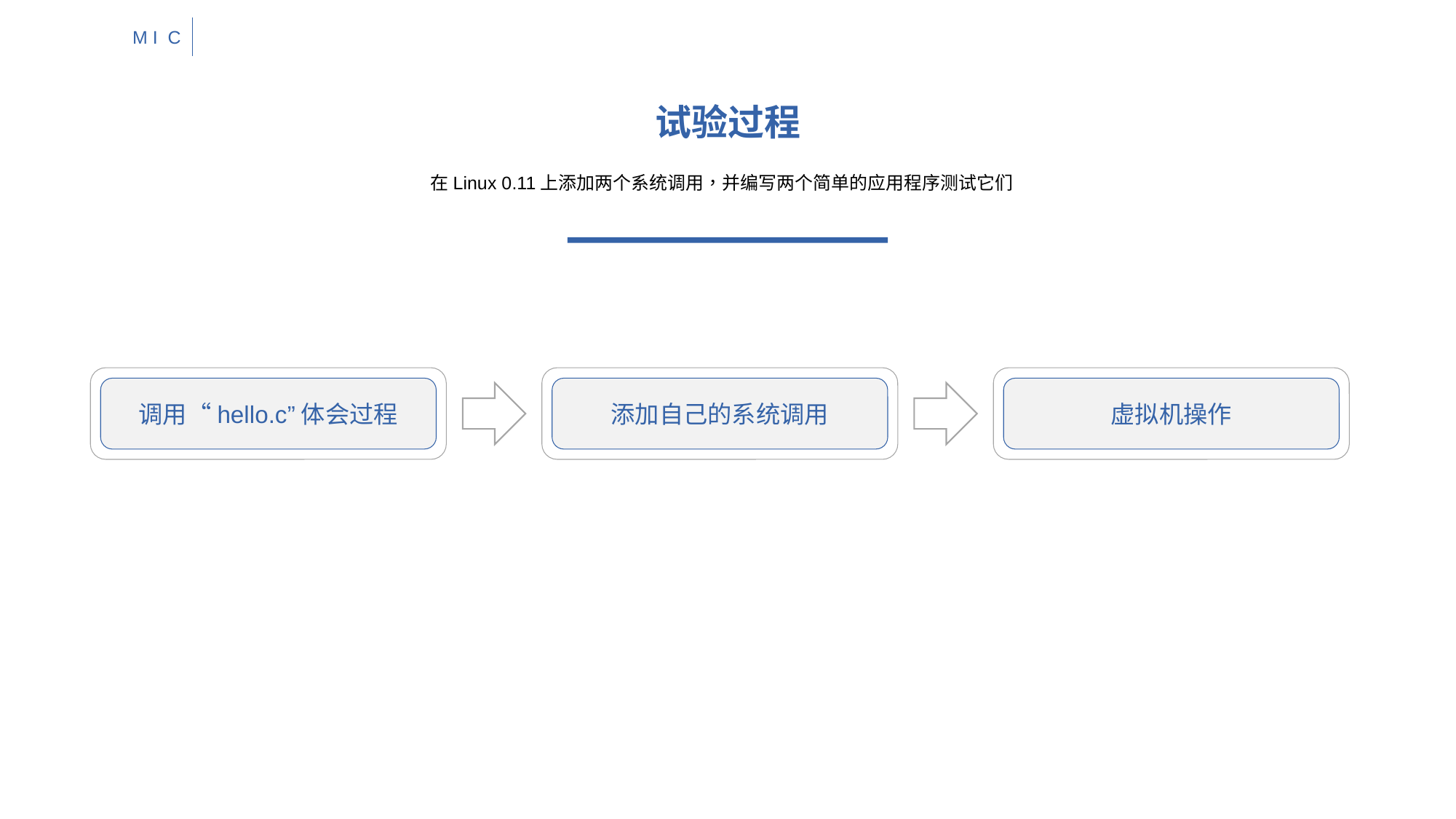

M I  C
试验过程
在Linux 0.11上添加两个系统调用，并编写两个简单的应用程序测试它们

调用“hello.c”体会过程
添加自己的系统调用
虚拟机操作